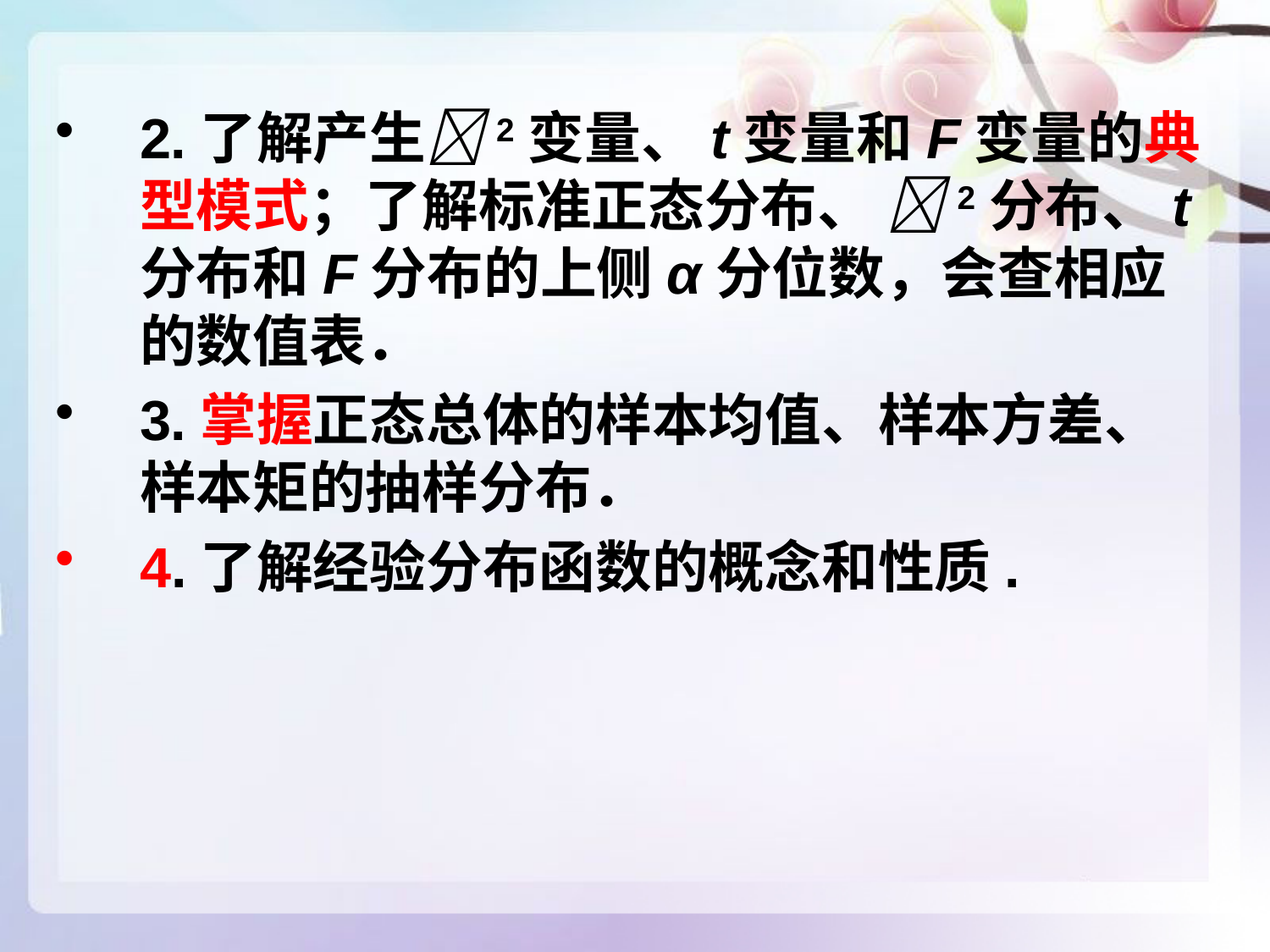

2.了解产生χ2变量、t变量和F变量的典型模式；了解标准正态分布、 χ2分布、t分布和F分布的上侧α分位数，会查相应的数值表．
3.掌握正态总体的样本均值、样本方差、样本矩的抽样分布．
4.了解经验分布函数的概念和性质.